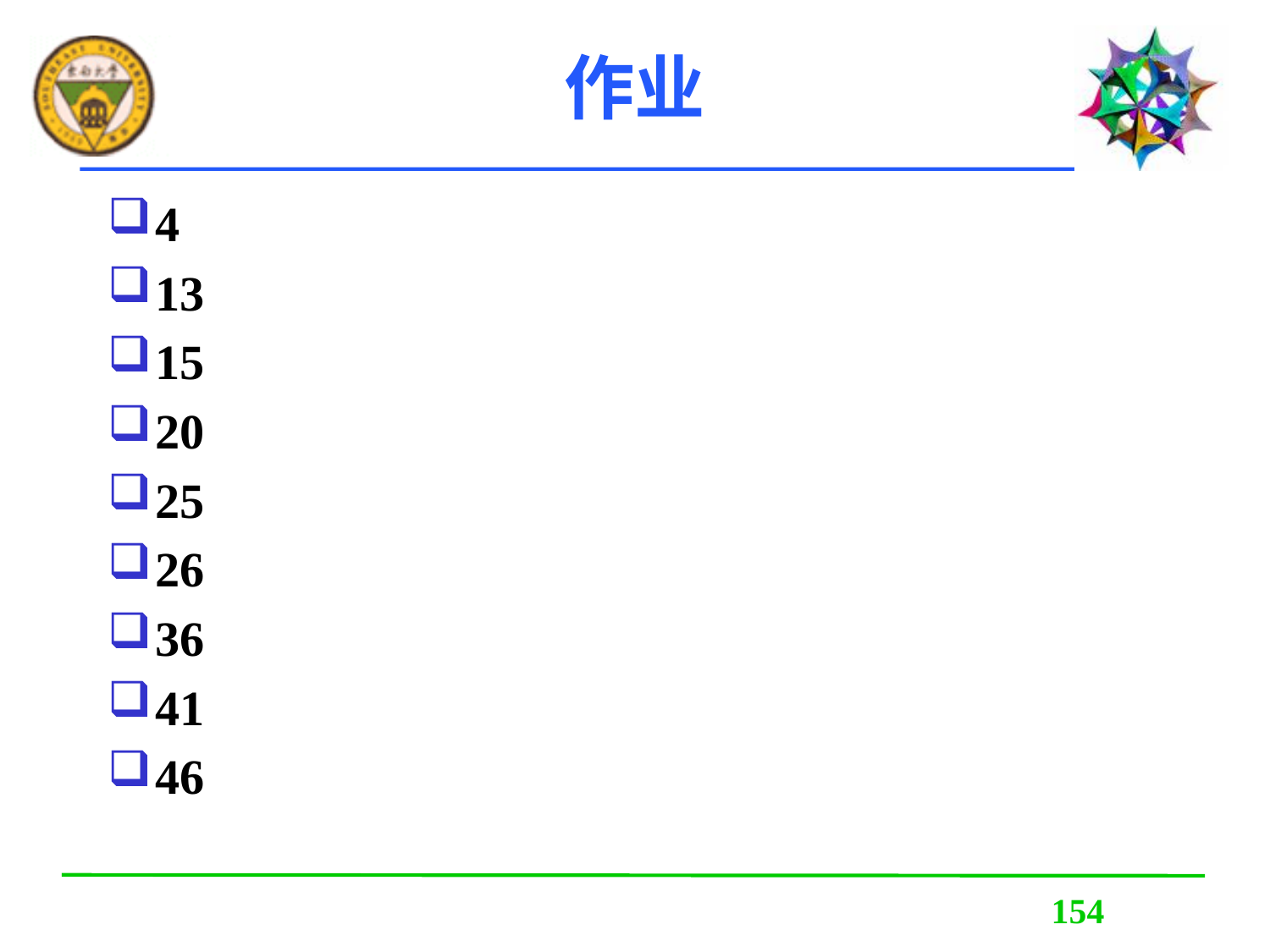

# 作业
4
13
15
20
25
26
36
41
46